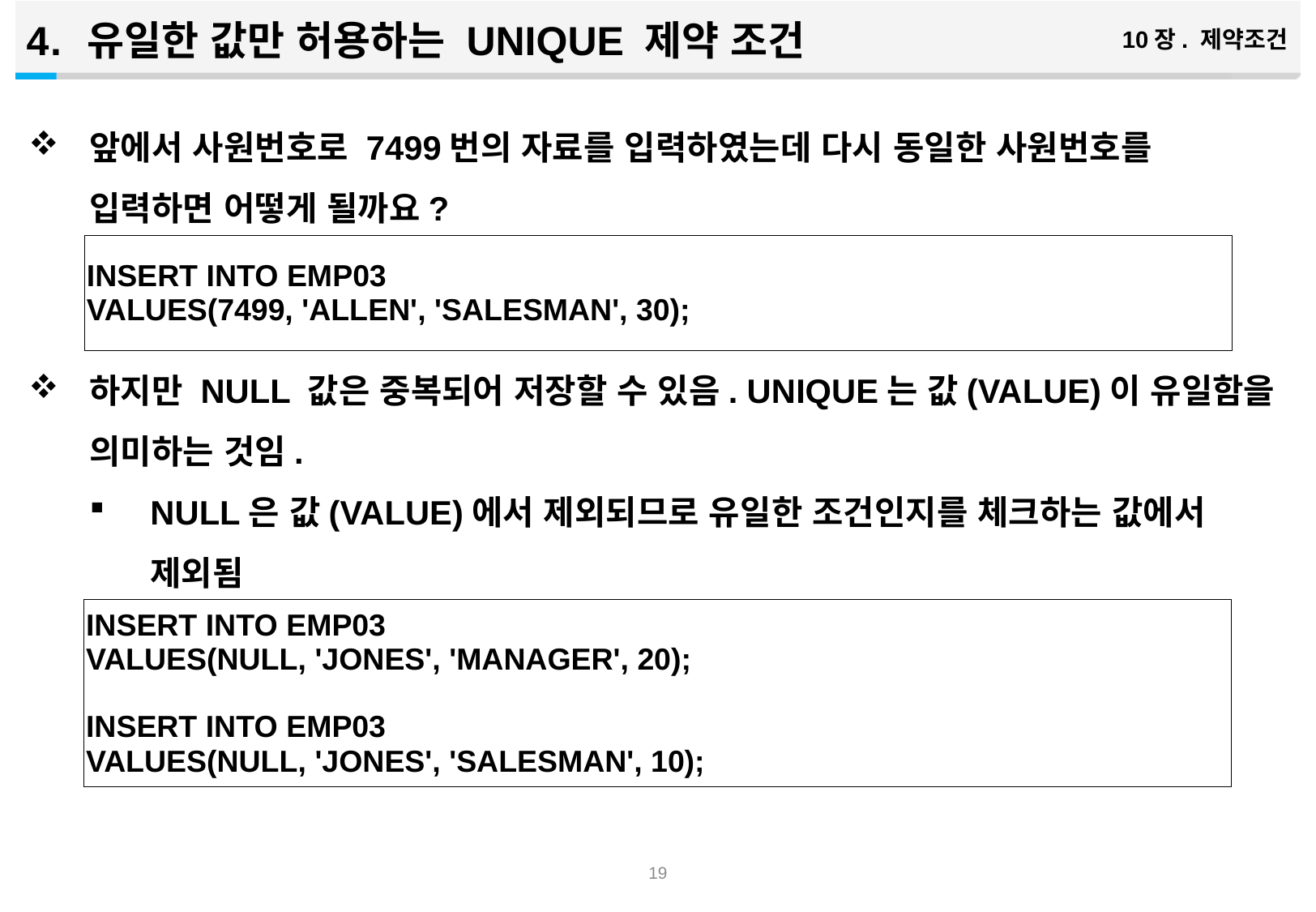

유일한 값만 허용하는 UNIQUE 제약 조건
10장. 제약조건
앞에서 사원번호로 7499번의 자료를 입력하였는데 다시 동일한 사원번호를  입력하면 어떻게 될까요?

하지만 NULL 값은 중복되어 저장할 수 있음. UNIQUE는 값(VALUE)이 유일함을 의미하는 것임.
NULL은 값(VALUE)에서 제외되므로 유일한 조건인지를 체크하는 값에서 제외됨
| INSERT INTO EMP03 VALUES(7499, 'ALLEN', 'SALESMAN', 30); |
| --- |
| INSERT INTO EMP03 VALUES(NULL, 'JONES', 'MANAGER', 20); INSERT INTO EMP03 VALUES(NULL, 'JONES', 'SALESMAN', 10); |
| --- |
19